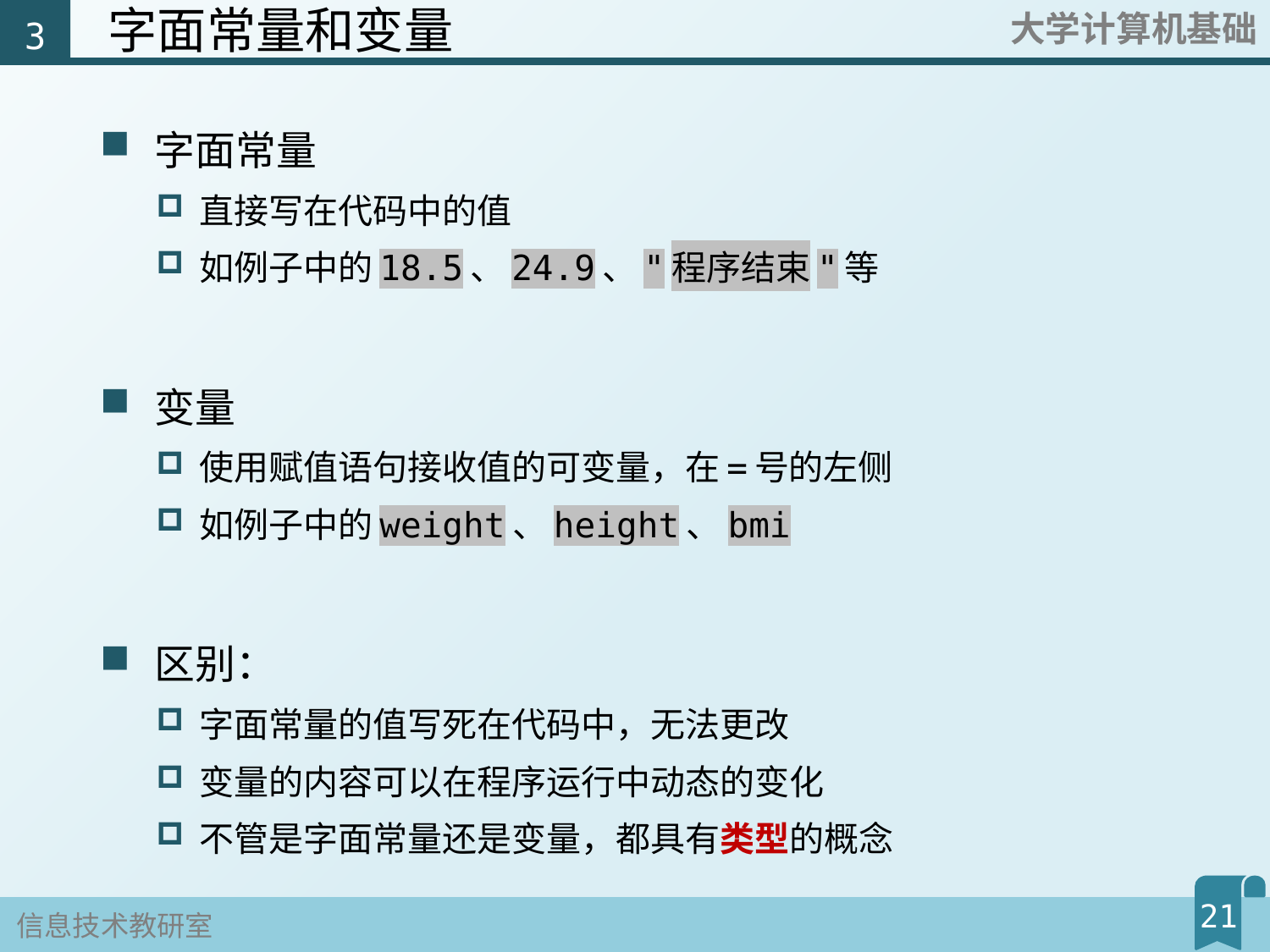

3
# 字面常量和变量
字面常量
直接写在代码中的值
如例子中的18.5、24.9、"程序结束"等

变量
使用赋值语句接收值的可变量，在=号的左侧
如例子中的weight、height、bmi

区别：
字面常量的值写死在代码中，无法更改
变量的内容可以在程序运行中动态的变化
不管是字面常量还是变量，都具有类型的概念

21